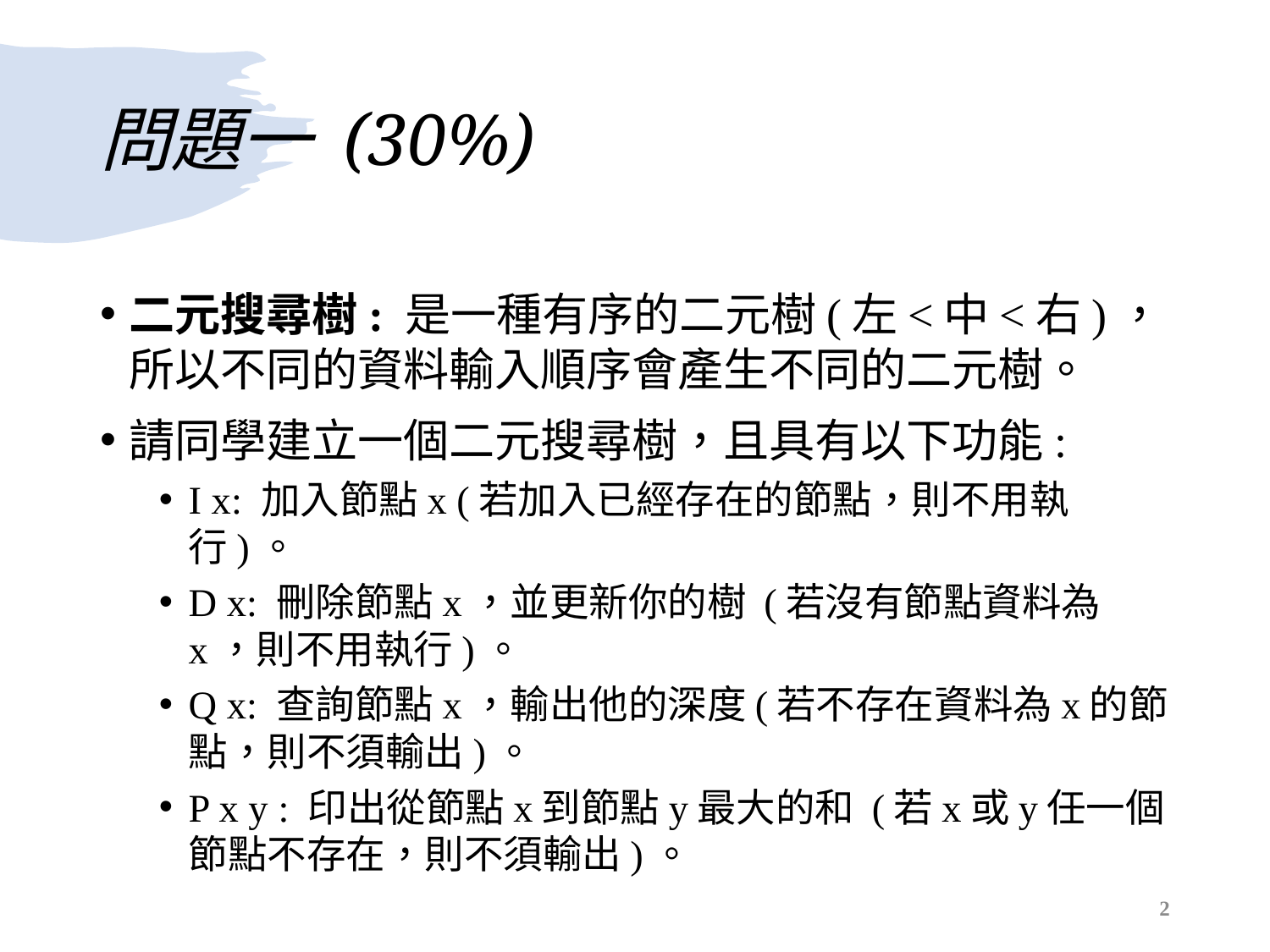

# 問題一 (30%)
二元搜尋樹: 是一種有序的二元樹(左<中<右)，所以不同的資料輸入順序會產生不同的二元樹。
請同學建立一個二元搜尋樹，且具有以下功能:
I x: 加入節點x (若加入已經存在的節點，則不用執行)。
D x: 刪除節點x，並更新你的樹 (若沒有節點資料為x，則不用執行)。
Q x: 查詢節點x，輸出他的深度(若不存在資料為x的節點，則不須輸出)。
P x y : 印出從節點x到節點y最大的和 (若x或y任一個節點不存在，則不須輸出)。
2